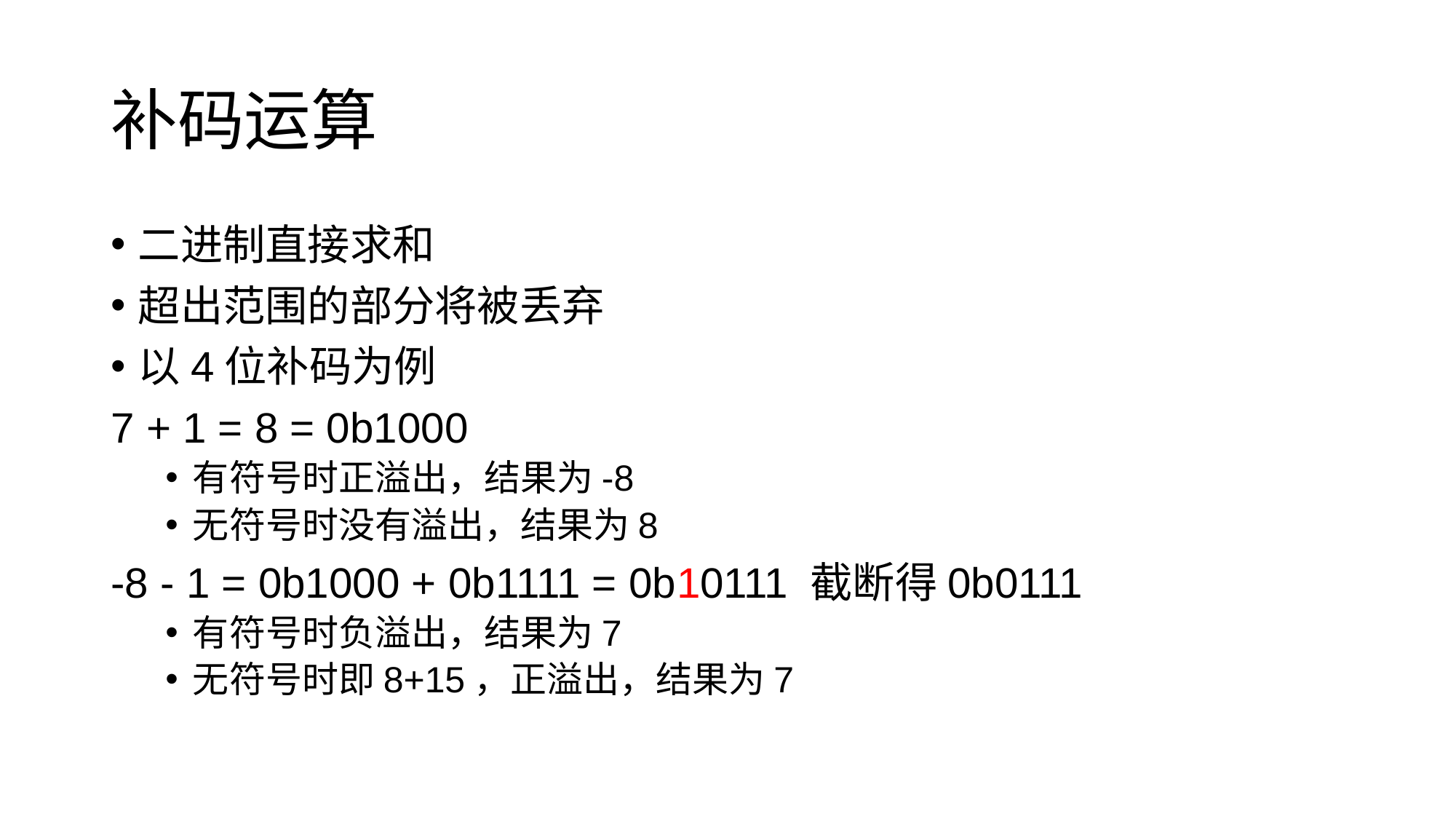

# 补码运算
二进制直接求和
超出范围的部分将被丢弃
以4位补码为例
7 + 1 = 8 = 0b1000
有符号时正溢出，结果为-8
无符号时没有溢出，结果为8
-8 - 1 = 0b1000 + 0b1111 = 0b10111 截断得0b0111
有符号时负溢出，结果为7
无符号时即8+15，正溢出，结果为7